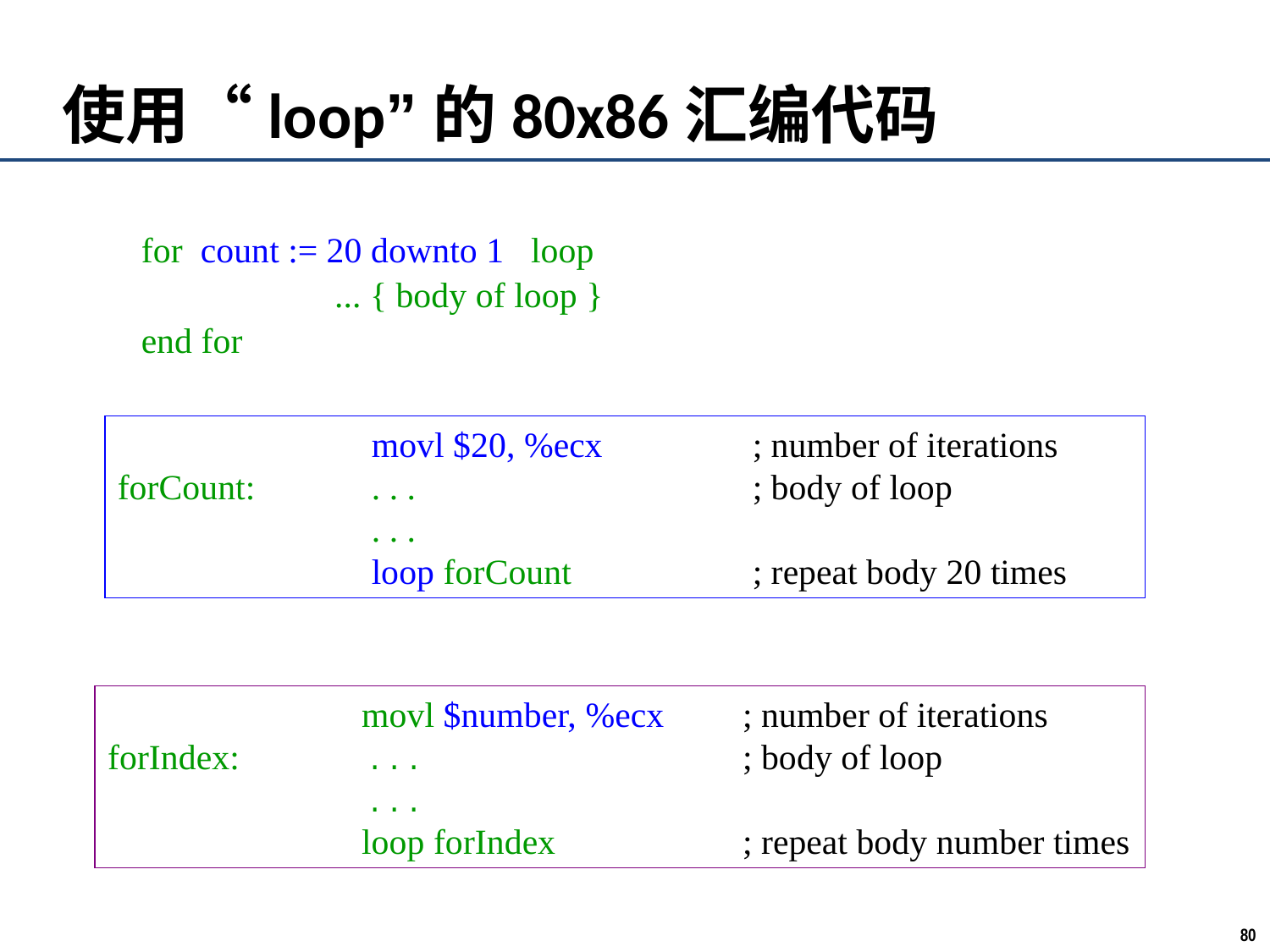

# 使用“loop”的80x86汇编代码
for  count := 20 downto 1   loop
		   ... { body of loop }
end for
		movl $20, %ecx 		; number of iterations
forCount: 	. . .			; body of loop
		. . .
		loop forCount 		; repeat body 20 times
		movl $number, %ecx 	; number of iterations
forIndex: 	 . . . 			; body of loop
		 . . .
		loop forIndex 		; repeat body number times